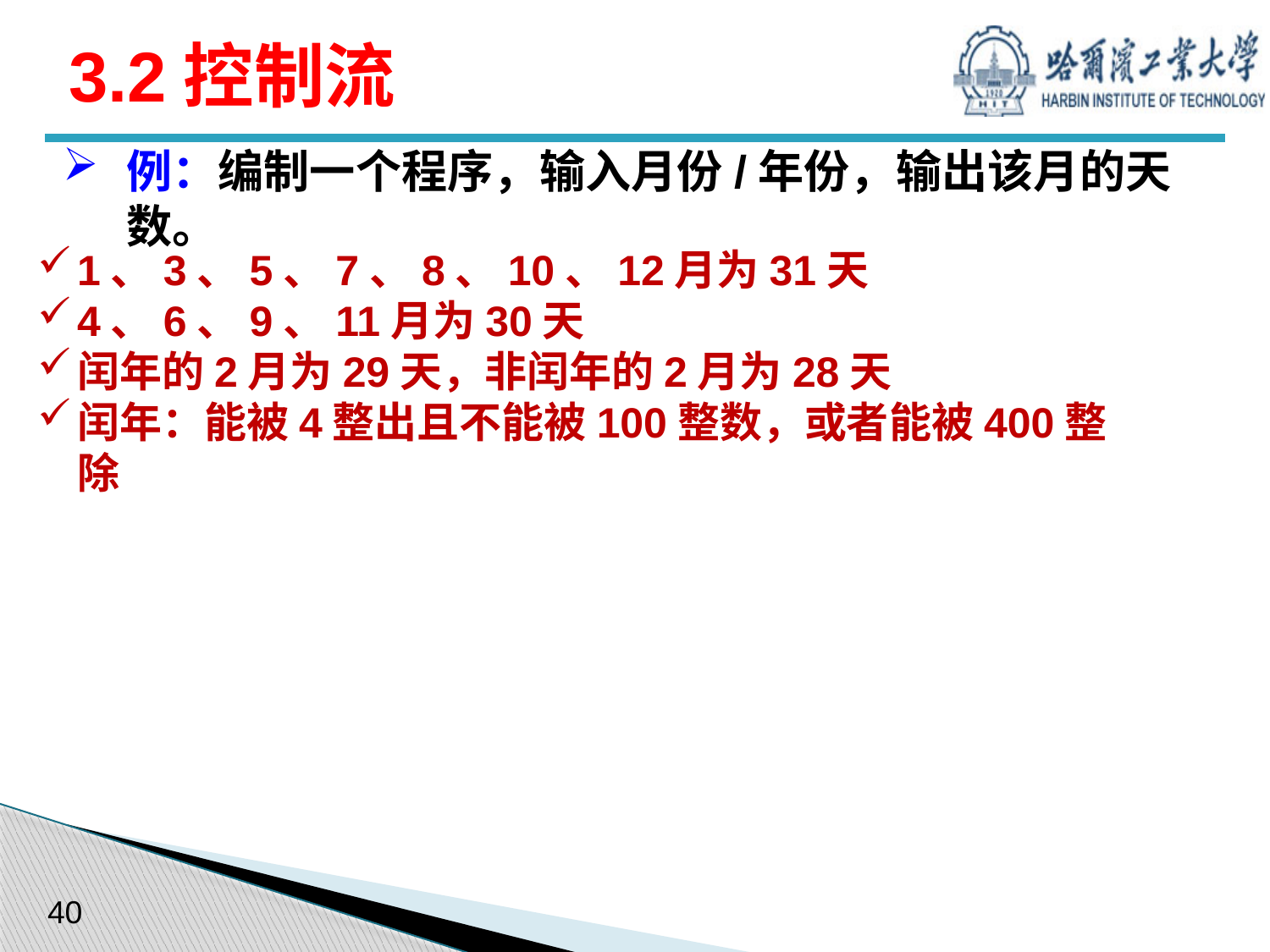

# 3.2控制流
例：编制一个程序，输入月份/年份，输出该月的天数。
1、3、5、7、8、10、12月为31天
4、6、9、11月为30天
闰年的2月为29天，非闰年的2月为28天
闰年：能被4整出且不能被100整数，或者能被400整除